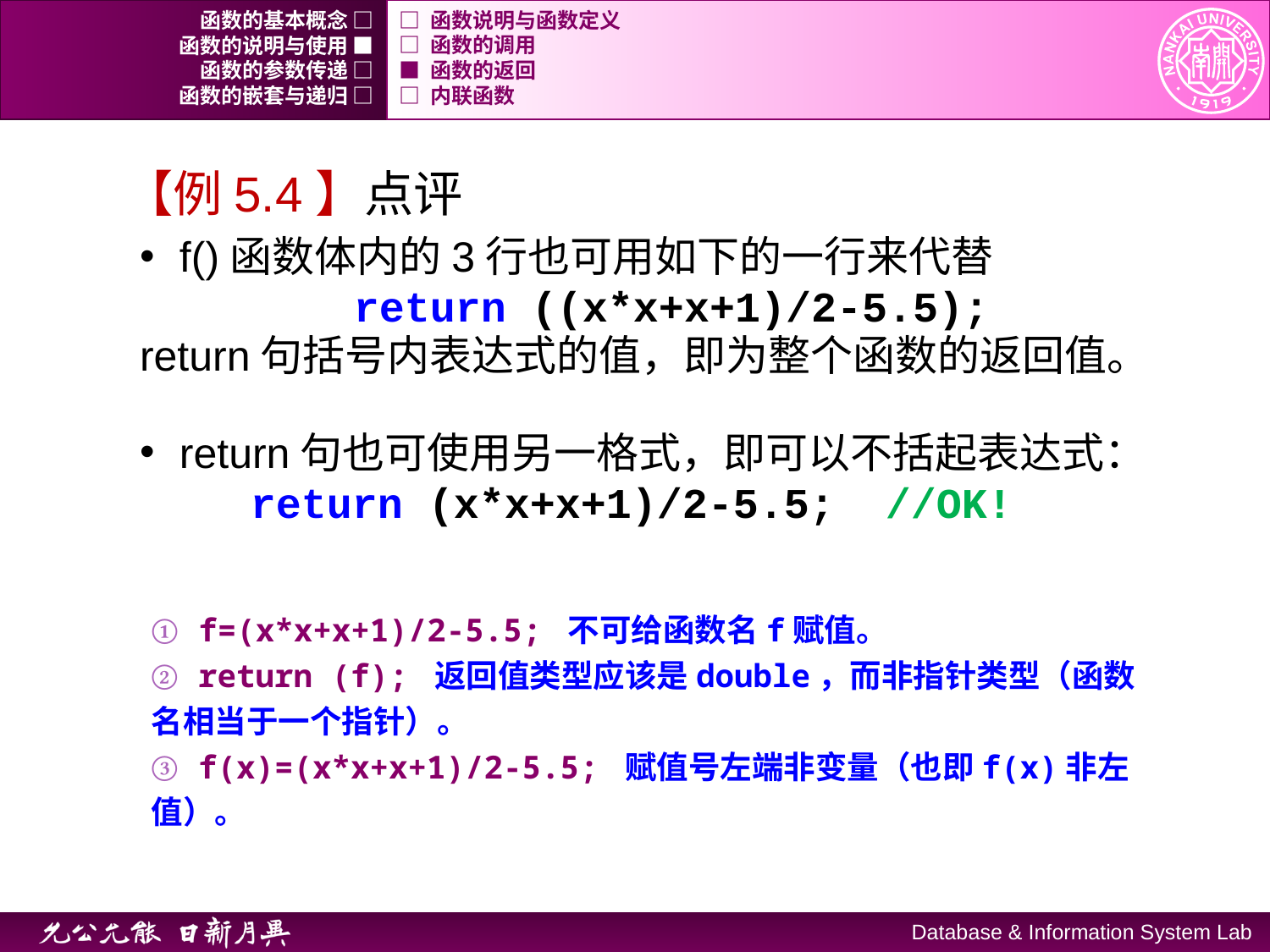

函数的基本概念 □
□ 函数说明与函数定义
函数的说明与使用 ■
□ 函数的调用
函数的参数传递 □
■ 函数的返回
函数的嵌套与递归 □
□ 内联函数
【例5.4】点评
f()函数体内的3行也可用如下的一行来代替
		    return ((x*x+x+1)/2-5.5);
return句括号内表达式的值，即为整个函数的返回值。

return句也可使用另一格式，即可以不括起表达式：
	      return (x*x+x+1)/2-5.5;  //OK!

① f=(x*x+x+1)/2-5.5; 不可给函数名f赋值。
② return (f); 返回值类型应该是double，而非指针类型（函数名相当于一个指针）。
③ f(x)=(x*x+x+1)/2-5.5; 赋值号左端非变量（也即f(x)非左值）。